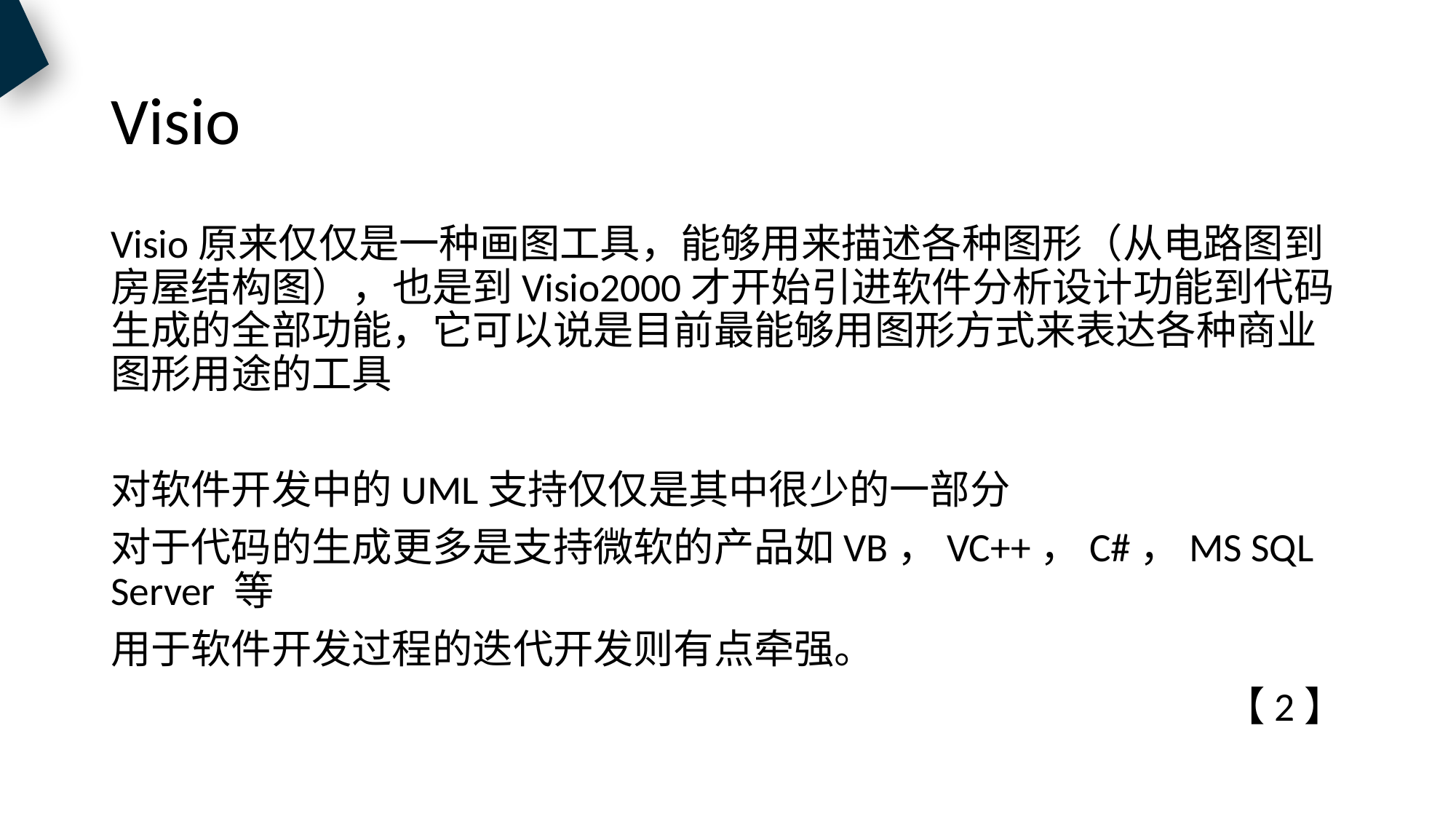

# Visio
Visio原来仅仅是一种画图工具，能够用来描述各种图形（从电路图到房屋结构图），也是到Visio2000才开始引进软件分析设计功能到代码生成的全部功能，它可以说是目前最能够用图形方式来表达各种商业图形用途的工具

对软件开发中的UML支持仅仅是其中很少的一部分
对于代码的生成更多是支持微软的产品如VB，VC++，C#，MS SQL Server 等
用于软件开发过程的迭代开发则有点牵强。
【2】